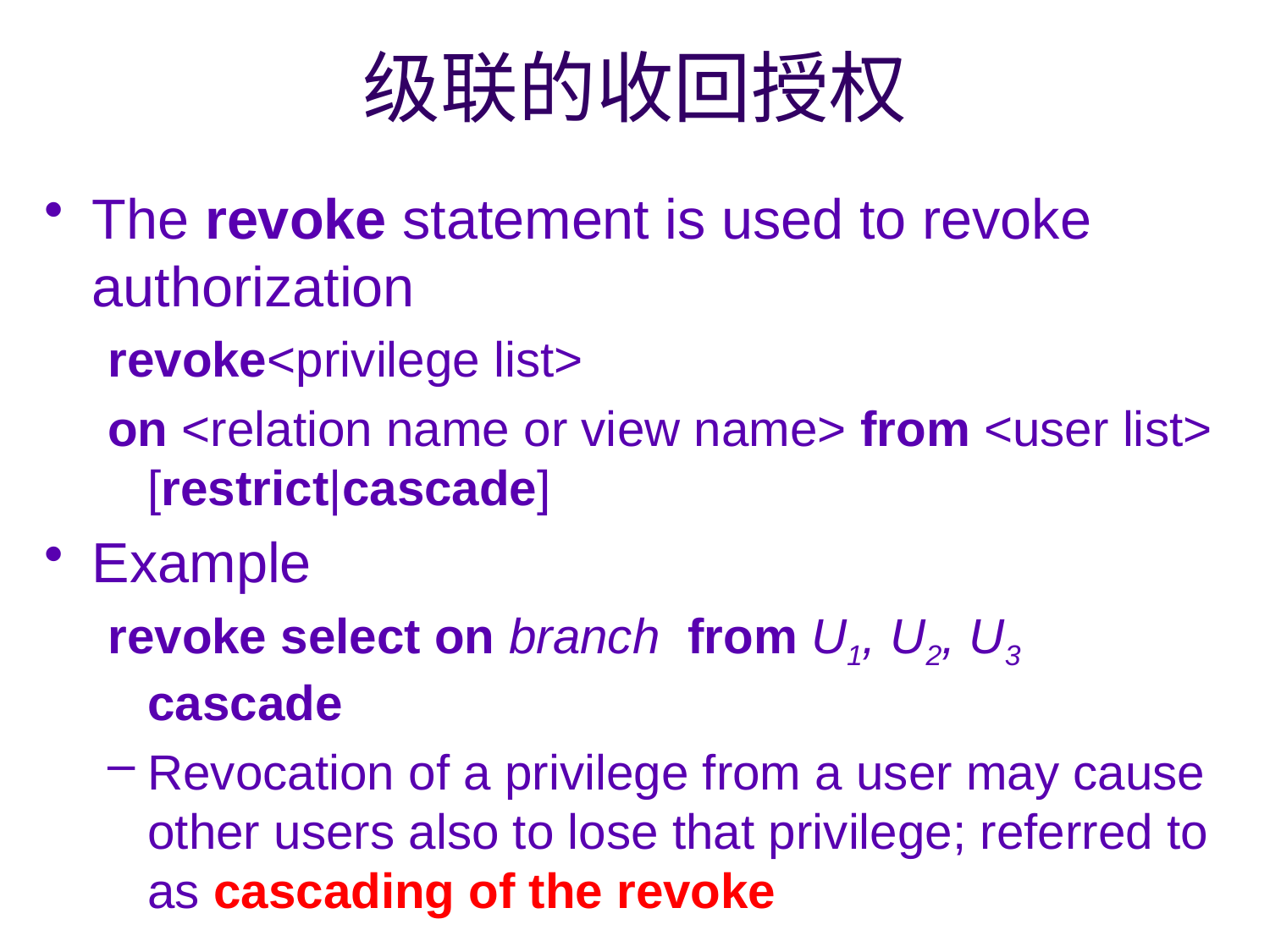

# 级联的收回授权
The revoke statement is used to revoke authorization
revoke<privilege list>
on <relation name or view name> from <user list> [restrict|cascade]
Example
revoke select on branch  from U1, U2, U3 cascade
Revocation of a privilege from a user may cause other users also to lose that privilege; referred to as cascading of the revoke